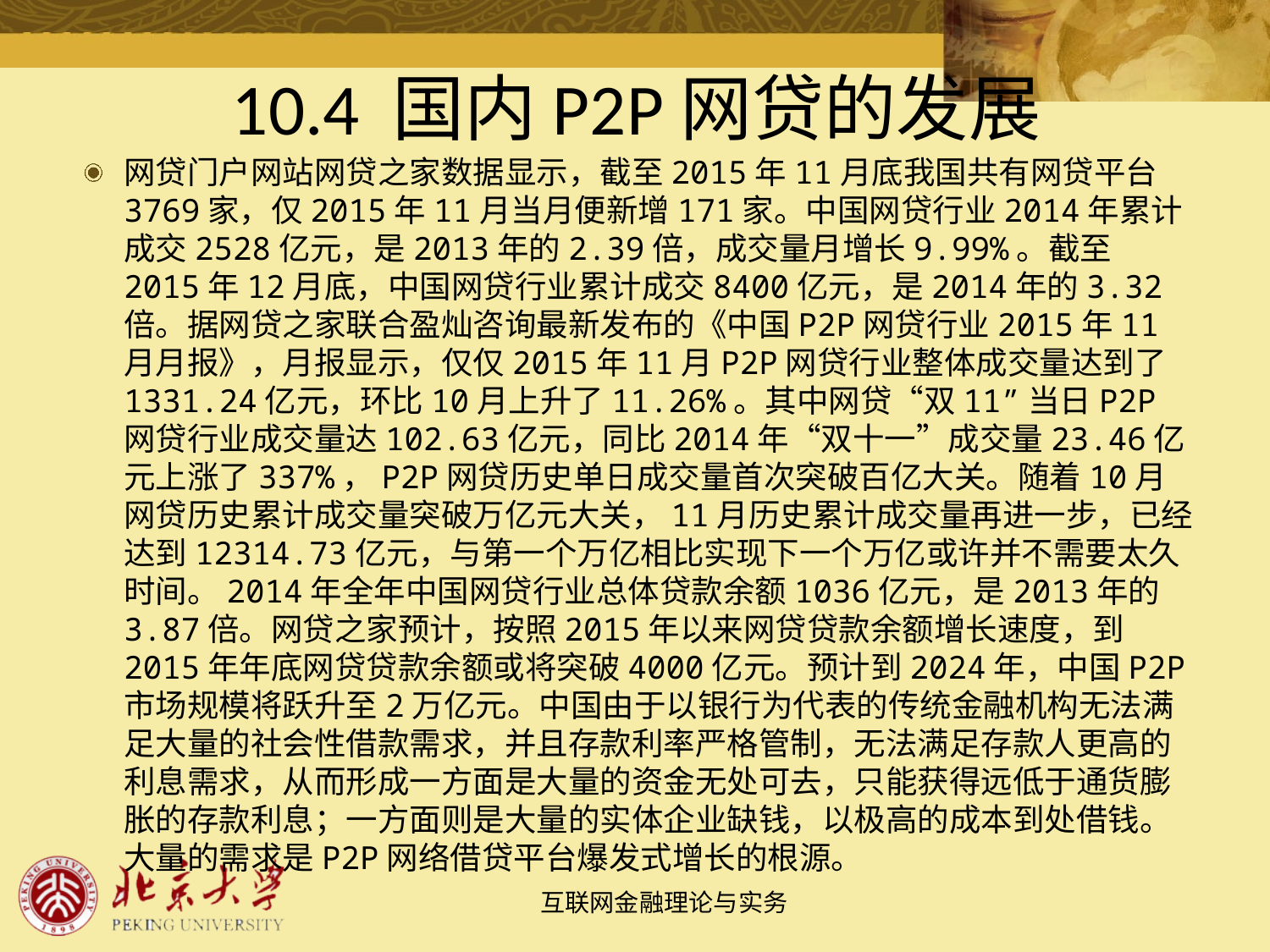

# 10.4 国内P2P网贷的发展
网贷门户网站网贷之家数据显示，截至2015年11月底我国共有网贷平台3769家，仅2015年11月当月便新增171家。中国网贷行业2014年累计成交2528亿元，是2013年的2.39倍，成交量月增长9.99%。截至2015年12月底，中国网贷行业累计成交8400亿元，是2014年的3.32倍。据网贷之家联合盈灿咨询最新发布的《中国P2P网贷行业2015年11月月报》，月报显示，仅仅2015年11月P2P网贷行业整体成交量达到了1331.24亿元，环比10月上升了11.26%。其中网贷“双11”当日P2P网贷行业成交量达102.63亿元，同比2014年“双十一”成交量23.46亿元上涨了337%，P2P网贷历史单日成交量首次突破百亿大关。随着10月网贷历史累计成交量突破万亿元大关，11月历史累计成交量再进一步，已经达到12314.73亿元，与第一个万亿相比实现下一个万亿或许并不需要太久时间。2014年全年中国网贷行业总体贷款余额1036亿元，是2013年的3.87倍。网贷之家预计，按照2015年以来网贷贷款余额增长速度，到2015年年底网贷贷款余额或将突破4000亿元。预计到2024年，中国P2P市场规模将跃升至2万亿元。中国由于以银行为代表的传统金融机构无法满足大量的社会性借款需求，并且存款利率严格管制，无法满足存款人更高的利息需求，从而形成一方面是大量的资金无处可去，只能获得远低于通货膨胀的存款利息；一方面则是大量的实体企业缺钱，以极高的成本到处借钱。大量的需求是P2P网络借贷平台爆发式增长的根源。